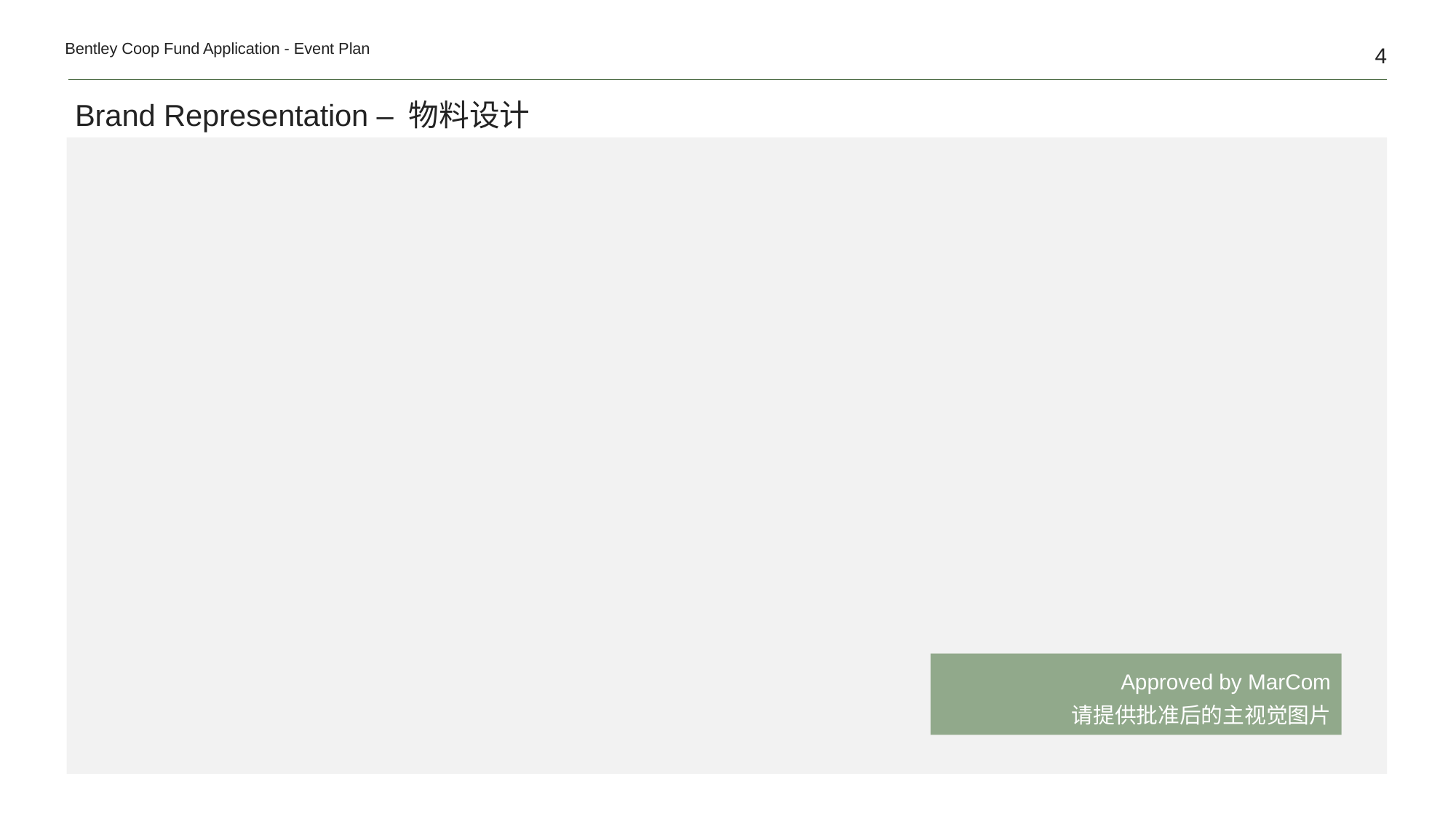

4
Bentley Coop Fund Application - Event Plan
Brand Representation – 物料设计

Approved by MarCom
请提供批准后的主视觉图片